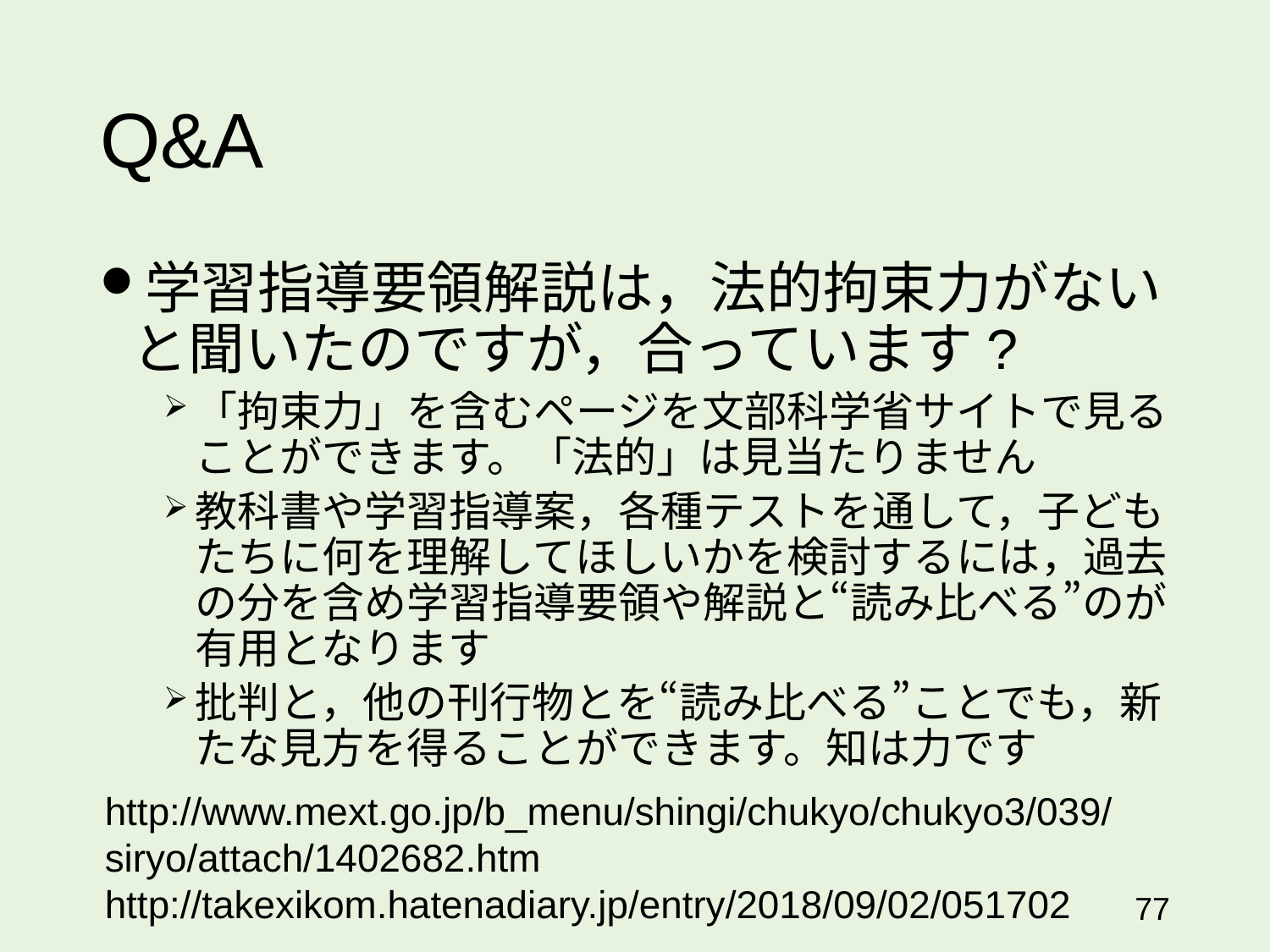

# Q&A
学習指導要領解説は，法的拘束力がないと聞いたのですが，合っています?
「拘束力」を含むページを文部科学省サイトで見ることができます。「法的」は見当たりません
教科書や学習指導案，各種テストを通して，子どもたちに何を理解してほしいかを検討するには，過去の分を含め学習指導要領や解説と“読み比べる”のが有用となります
批判と，他の刊行物とを“読み比べる”ことでも，新たな見方を得ることができます。知は力です
http://www.mext.go.jp/b_menu/shingi/chukyo/chukyo3/039/
siryo/attach/1402682.htm
http://takexikom.hatenadiary.jp/entry/2018/09/02/051702
77